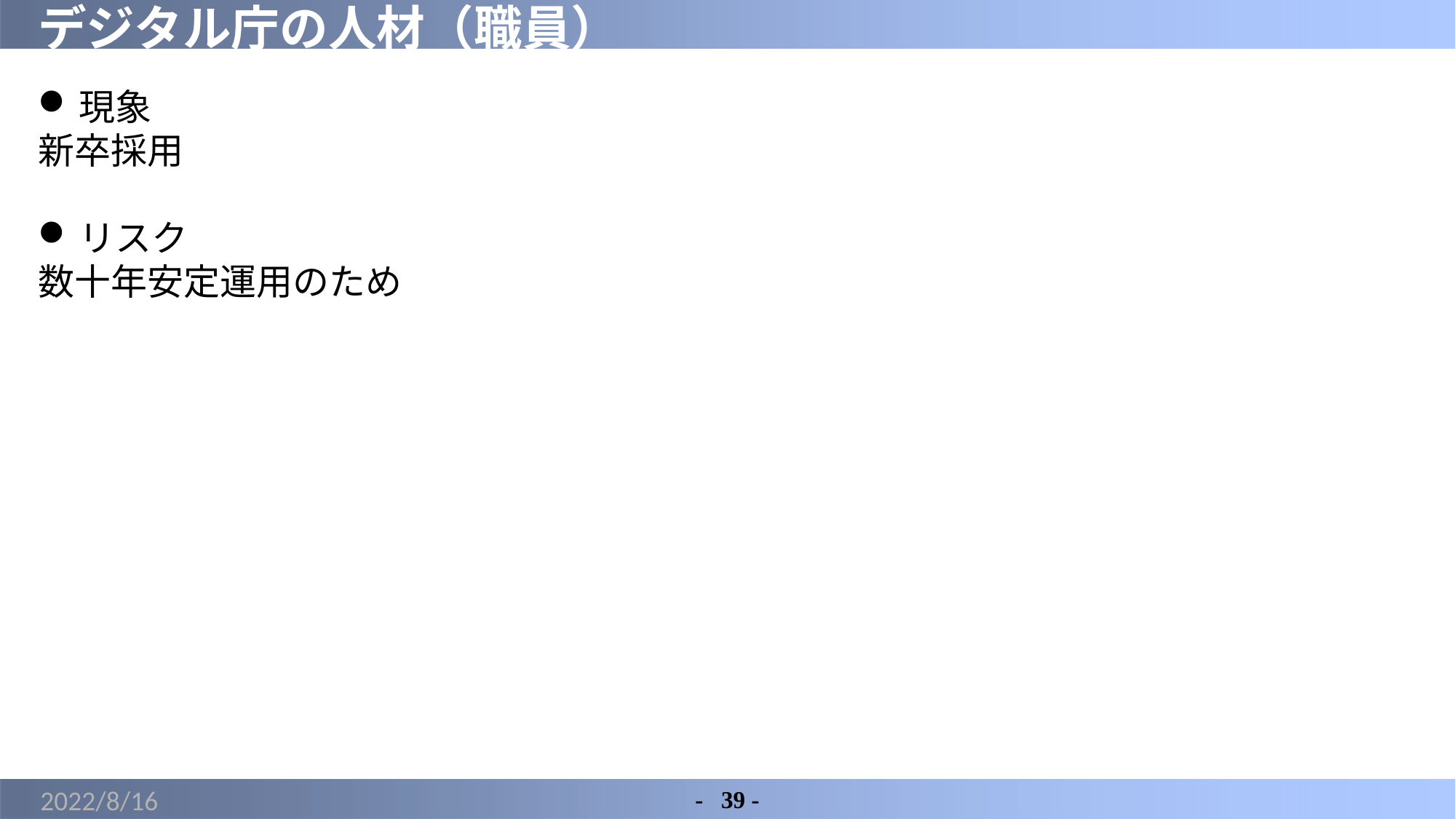

# デジタル庁の人材（職員）
現象
新卒採用

リスク
数十年安定運用のため
2022/8/16
-	39 -